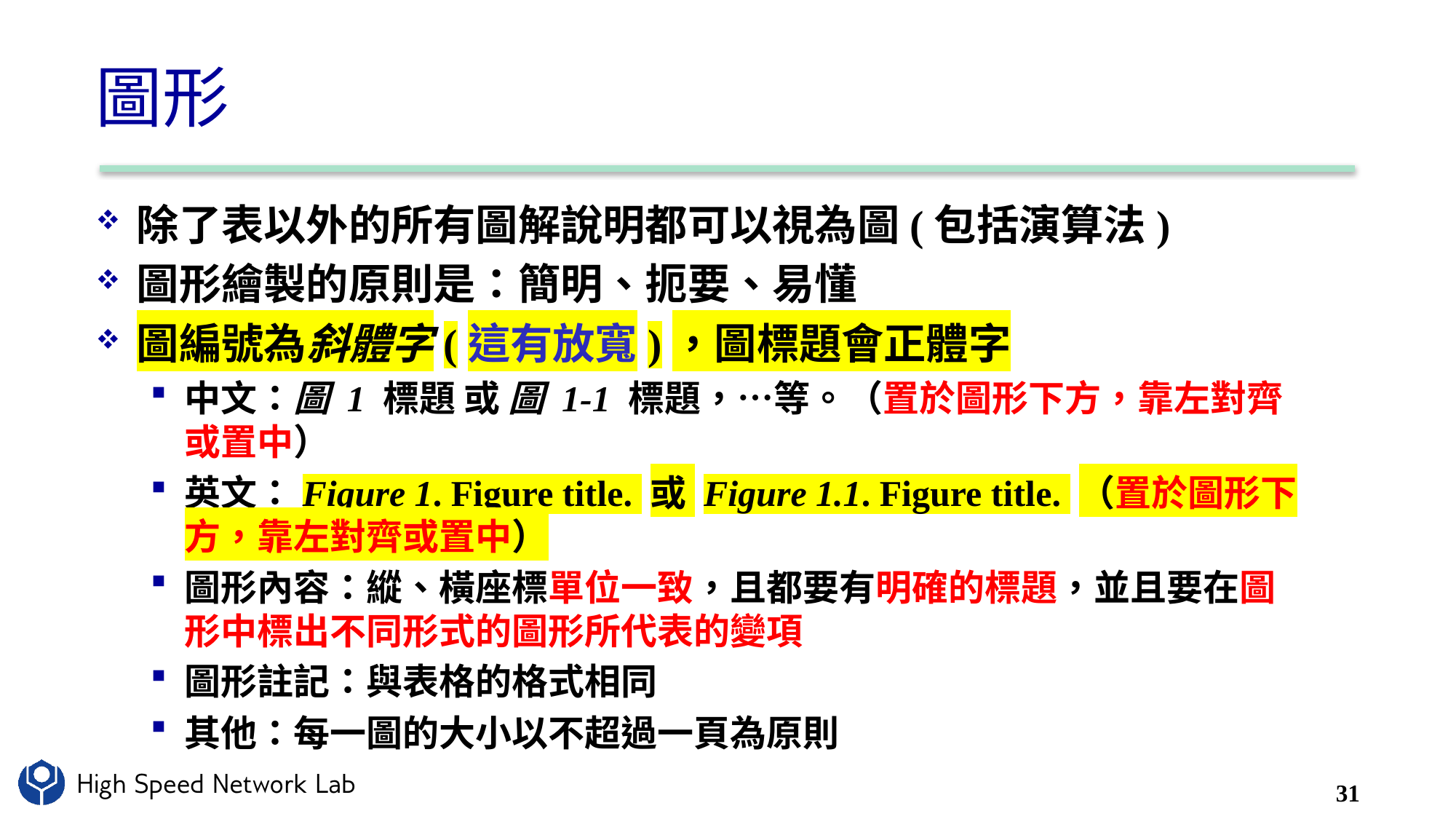

# 圖形
除了表以外的所有圖解說明都可以視為圖(包括演算法)
圖形繪製的原則是：簡明、扼要、易懂
圖編號為斜體字(這有放寬)，圖標題會正體字
中文：圖 1 標題 或 圖 1-1 標題，…等。（置於圖形下方，靠左對齊或置中）
英文：Figure 1. Figure title. 或 Figure 1.1. Figure title. （置於圖形下方，靠左對齊或置中）
圖形內容：縱、橫座標單位一致，且都要有明確的標題，並且要在圖形中標出不同形式的圖形所代表的變項
圖形註記：與表格的格式相同
其他：每一圖的大小以不超過一頁為原則
31